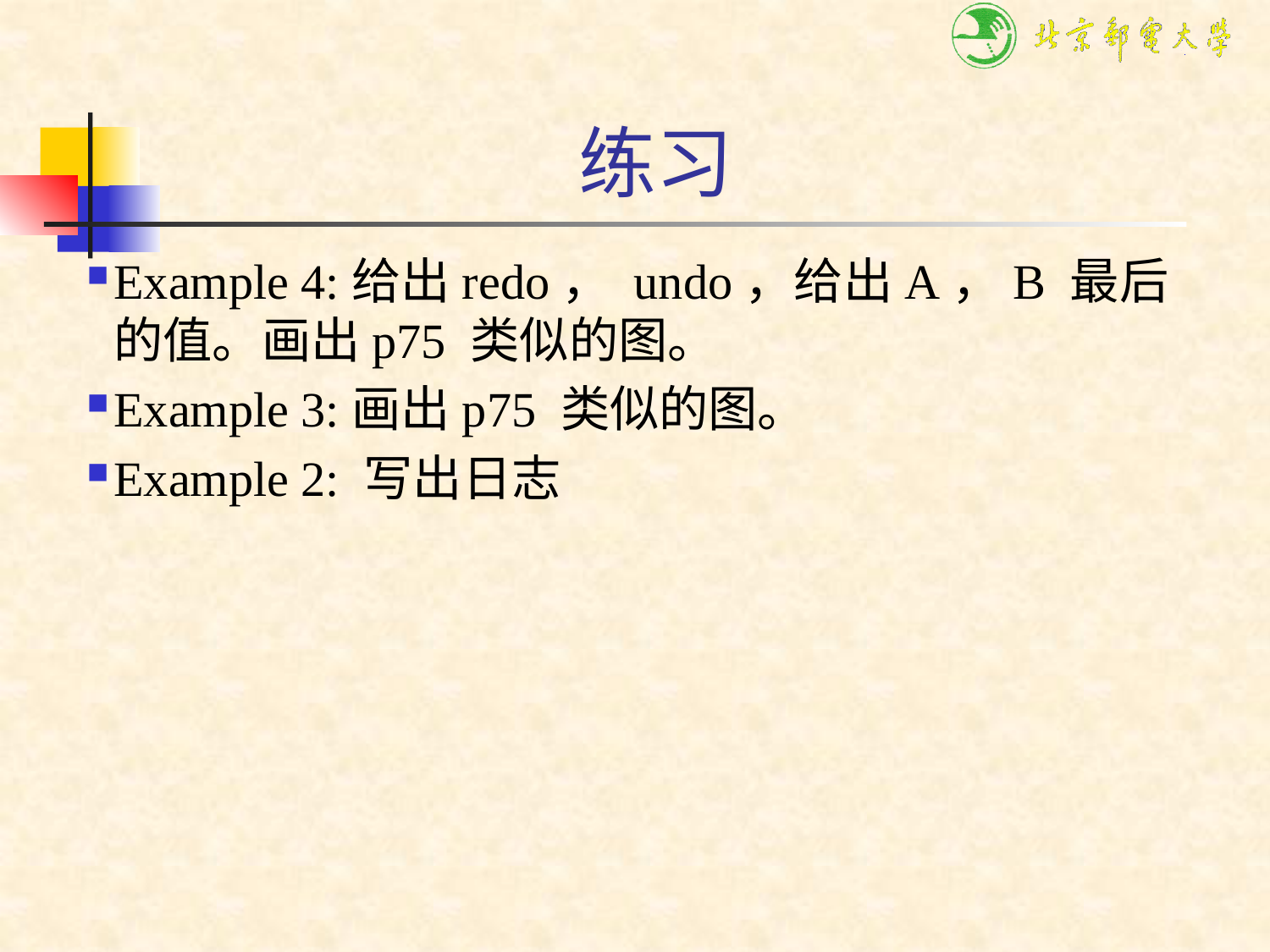

# 练习
Example 4:给出redo， undo，给出A，B 最后的值。画出p75 类似的图。
Example 3:画出p75 类似的图。
Example 2: 写出日志

83